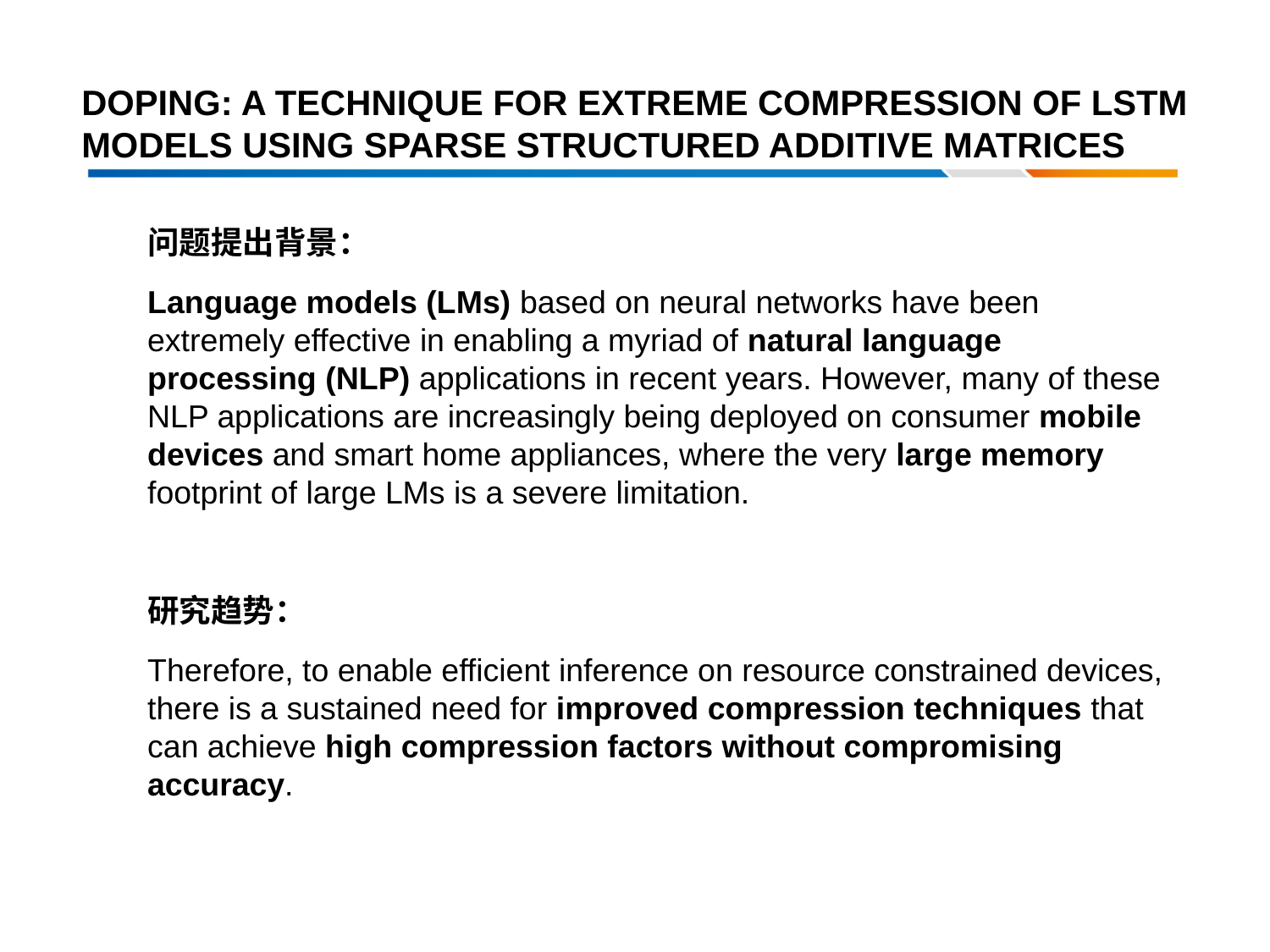

# DOPING: A TECHNIQUE FOR EXTREME COMPRESSION OF LSTM MODELS USING SPARSE STRUCTURED ADDITIVE MATRICES
问题提出背景：
Language models (LMs) based on neural networks have been extremely effective in enabling a myriad of natural language processing (NLP) applications in recent years. However, many of these NLP applications are increasingly being deployed on consumer mobile devices and smart home appliances, where the very large memory footprint of large LMs is a severe limitation.

研究趋势：
Therefore, to enable efficient inference on resource constrained devices, there is a sustained need for improved compression techniques that can achieve high compression factors without compromising accuracy.